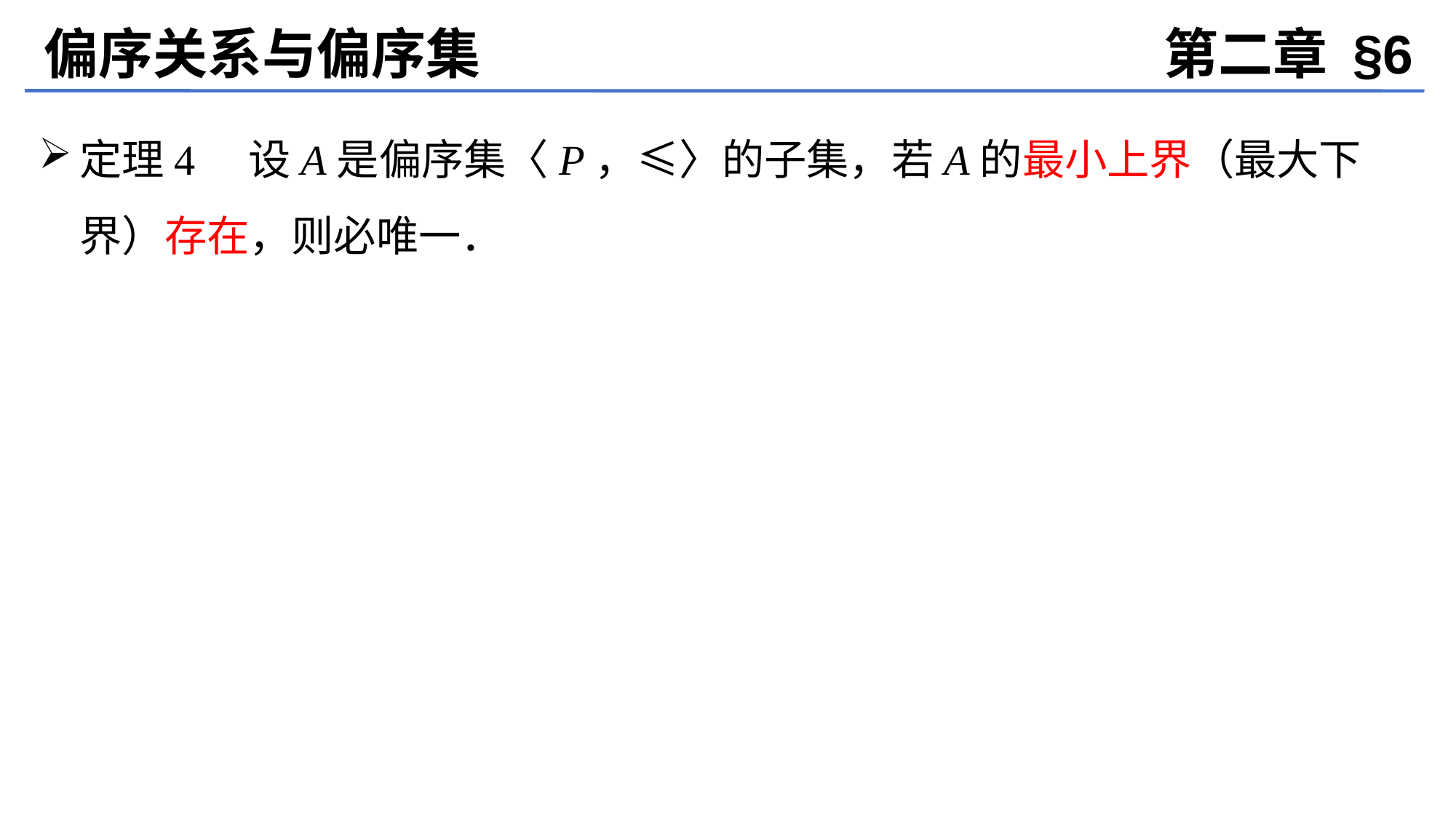

偏序关系与偏序集
第二章 §6
定理4　设A是偏序集〈P，≤〉的子集，若A的最小上界（最大下界）存在，则必唯一．